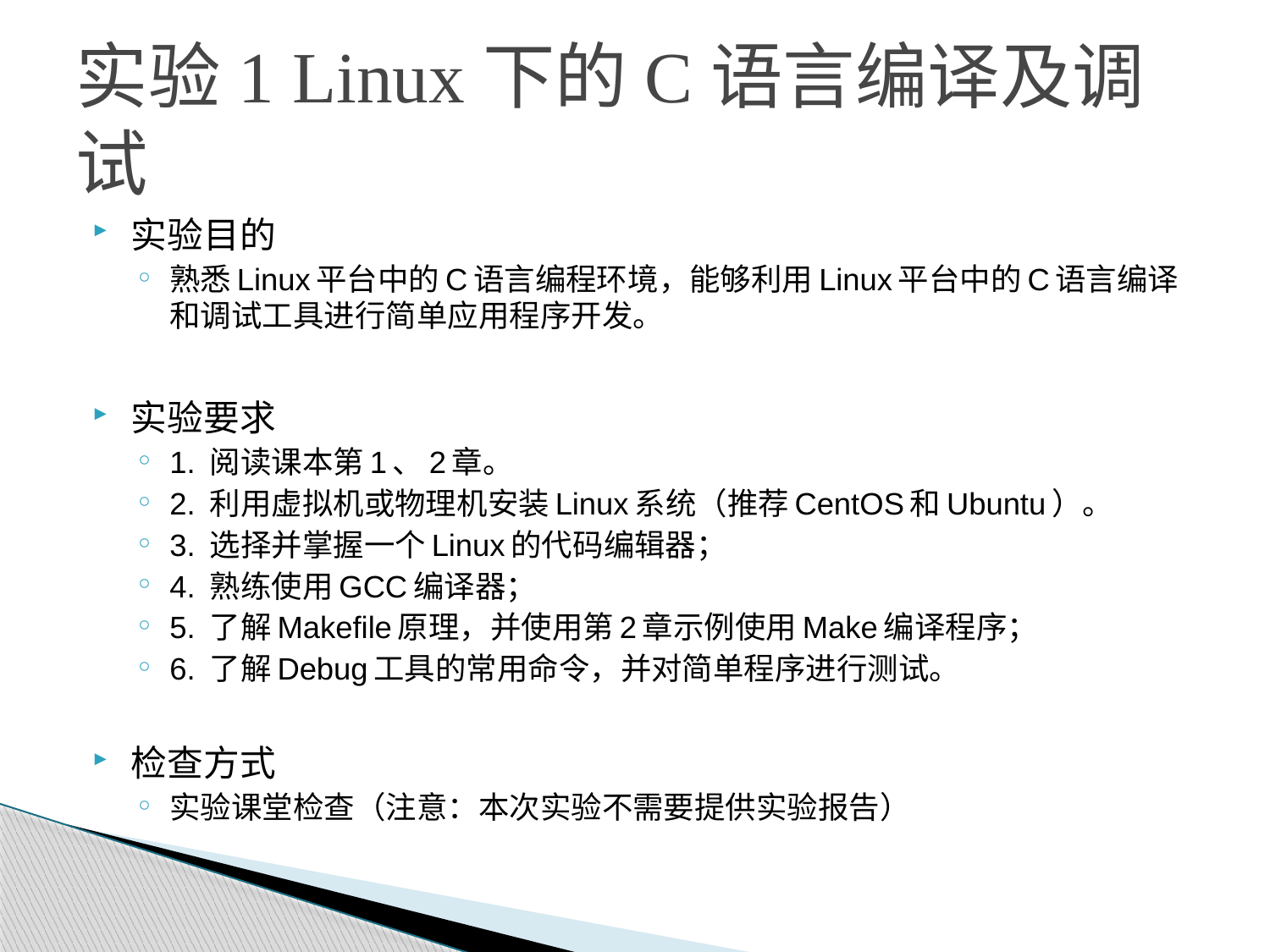

# 实验1 Linux下的C语言编译及调试
实验目的
熟悉Linux平台中的C语言编程环境，能够利用Linux平台中的C语言编译和调试工具进行简单应用程序开发。

实验要求
1. 阅读课本第1、2章。
2. 利用虚拟机或物理机安装Linux系统（推荐CentOS和Ubuntu）。
3. 选择并掌握一个Linux的代码编辑器；
4. 熟练使用GCC编译器；
5. 了解Makefile原理，并使用第2章示例使用Make编译程序；
6. 了解Debug工具的常用命令，并对简单程序进行测试。

检查方式
实验课堂检查（注意：本次实验不需要提供实验报告）